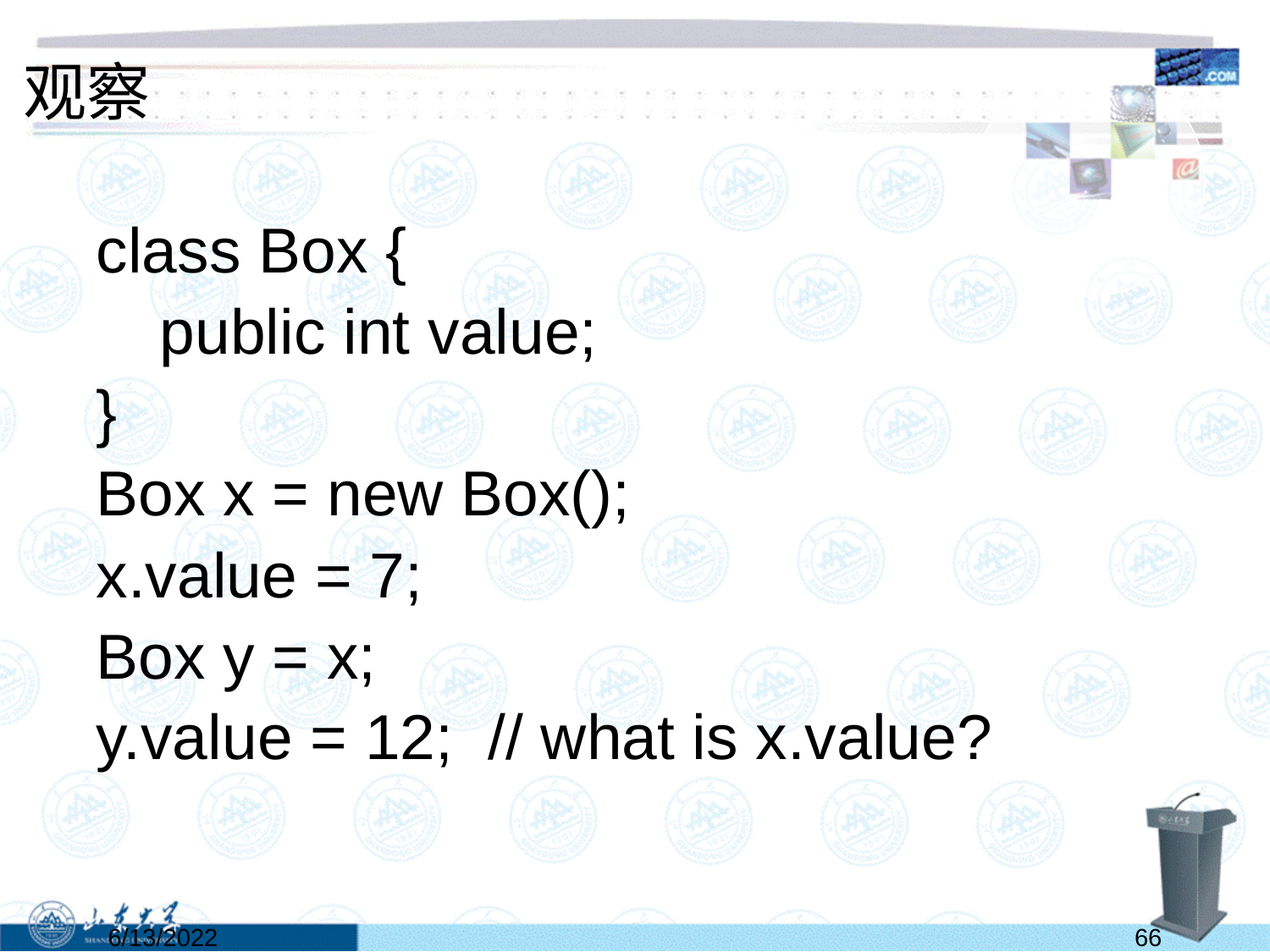

# 观察
class Box {
	public int value;
}
Box x = new Box();
x.value = 7;
Box y = x;
y.value = 12;  // what is x.value?
6/13/2022
66